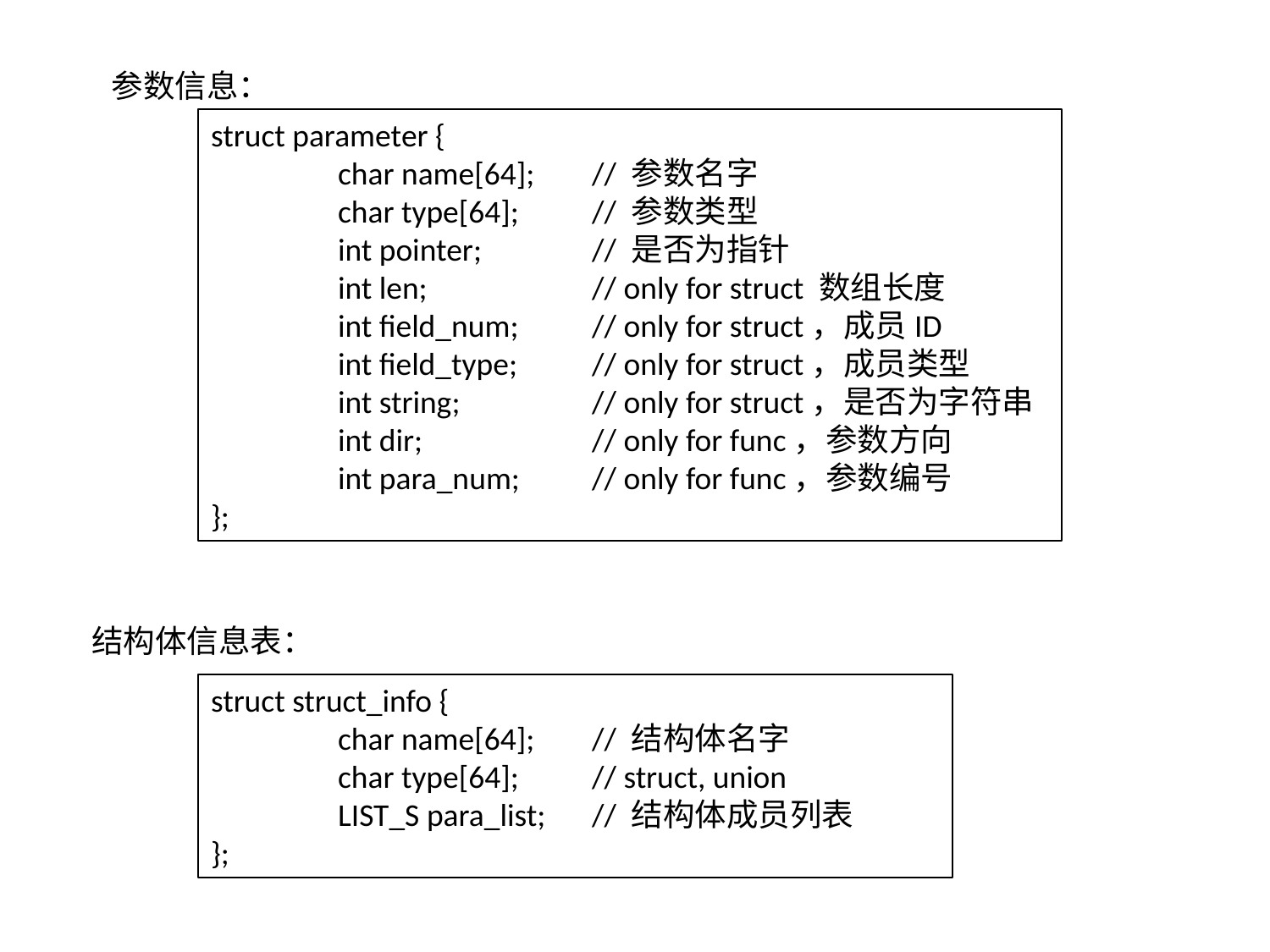

参数信息：
struct parameter {
	char name[64];	// 参数名字
	char type[64];	// 参数类型
	int pointer;	// 是否为指针
	int len;		// only for struct 数组长度
	int field_num;	// only for struct，成员ID
	int field_type;	// only for struct，成员类型
	int string;		// only for struct，是否为字符串
	int dir;		// only for func，参数方向
	int para_num;	// only for func，参数编号
};
结构体信息表：
struct struct_info {
	char name[64];	// 结构体名字
	char type[64];	// struct, union
	LIST_S para_list;	// 结构体成员列表
};